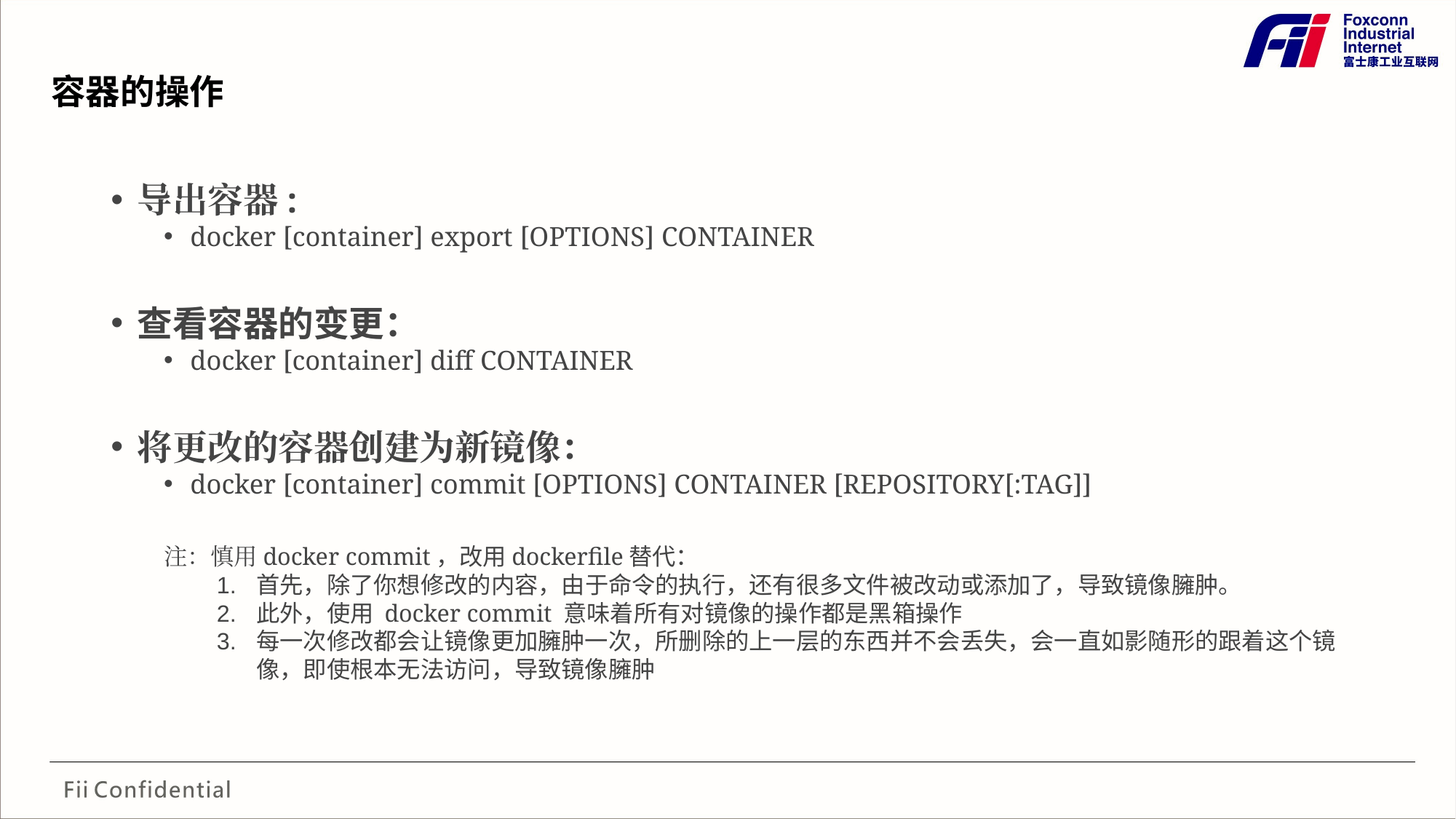

# 容器的操作
导出容器:
docker [container] export [OPTIONS] CONTAINER

查看容器的变更：
docker [container] diff CONTAINER

将更改的容器创建为新镜像：
docker [container] commit [OPTIONS] CONTAINER [REPOSITORY[:TAG]]

注：慎用docker commit，改用dockerfile替代：
首先，除了你想修改的内容，由于命令的执行，还有很多文件被改动或添加了，导致镜像臃肿。
此外，使用 docker commit 意味着所有对镜像的操作都是黑箱操作
每一次修改都会让镜像更加臃肿一次，所删除的上一层的东西并不会丢失，会一直如影随形的跟着这个镜像，即使根本无法访问，导致镜像臃肿